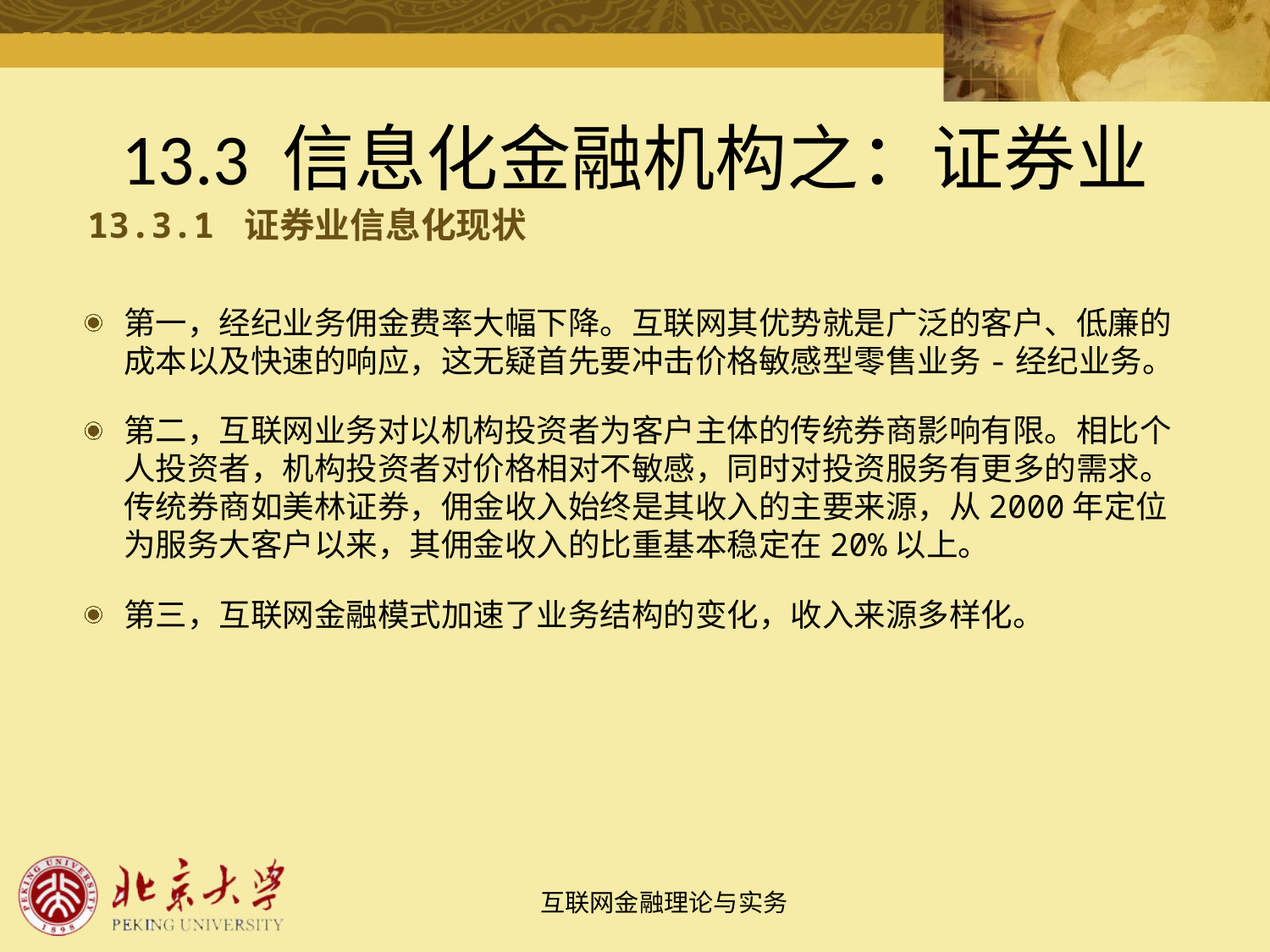

# 13.3 信息化金融机构之：证券业
13.3.1 证券业信息化现状
第一，经纪业务佣金费率大幅下降。互联网其优势就是广泛的客户、低廉的成本以及快速的响应，这无疑首先要冲击价格敏感型零售业务-经纪业务。
第二，互联网业务对以机构投资者为客户主体的传统券商影响有限。相比个人投资者，机构投资者对价格相对不敏感，同时对投资服务有更多的需求。传统券商如美林证券，佣金收入始终是其收入的主要来源，从2000年定位为服务大客户以来，其佣金收入的比重基本稳定在20%以上。
第三，互联网金融模式加速了业务结构的变化，收入来源多样化。